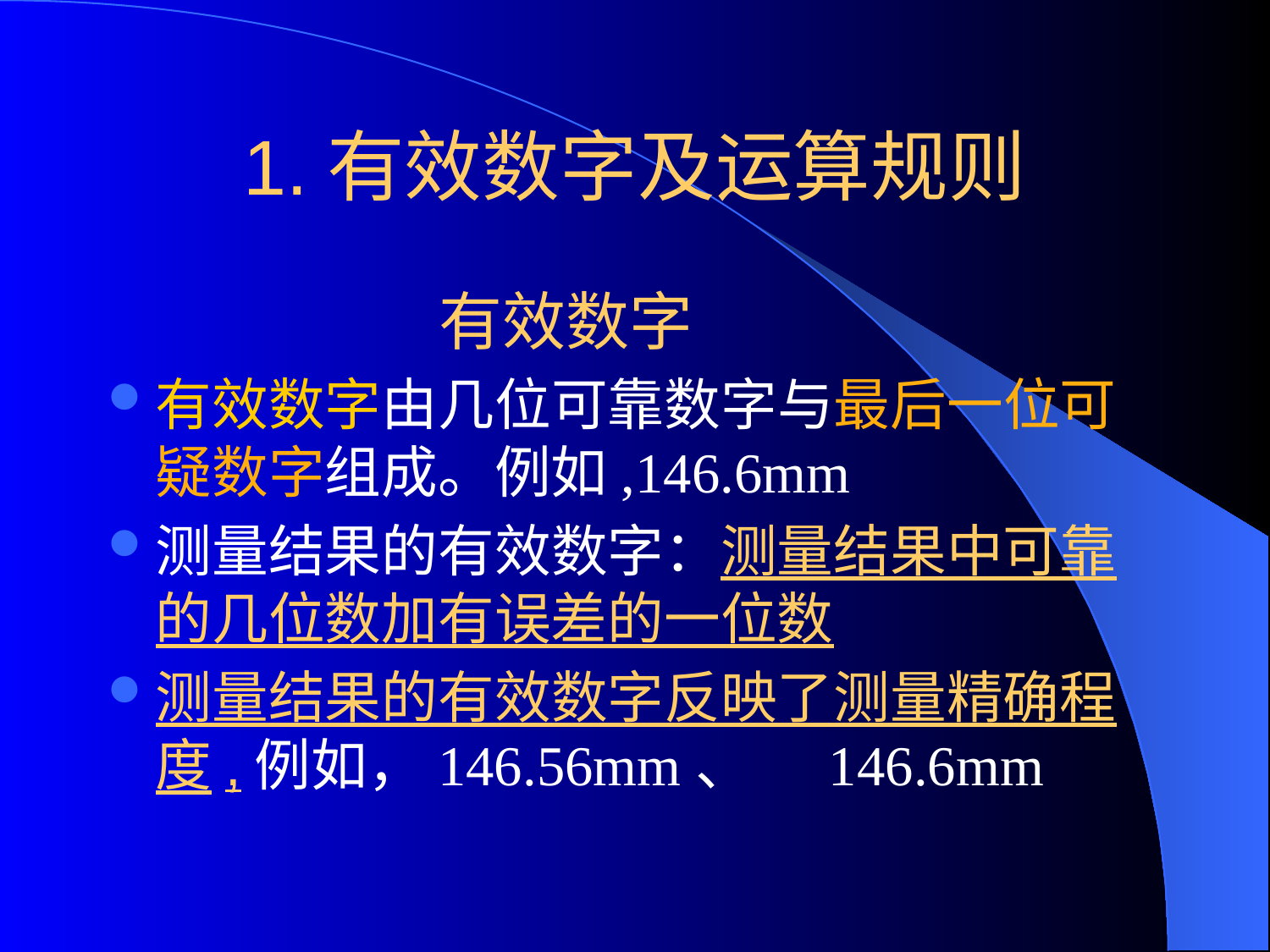

1.有效数字及运算规则
                         有效数字
有效数字由几位可靠数字与最后一位可疑数字组成。例如,146.6mm
测量结果的有效数字：测量结果中可靠的几位数加有误差的一位数
测量结果的有效数字反映了测量精确程度,例如，146.56mm、     146.6mm